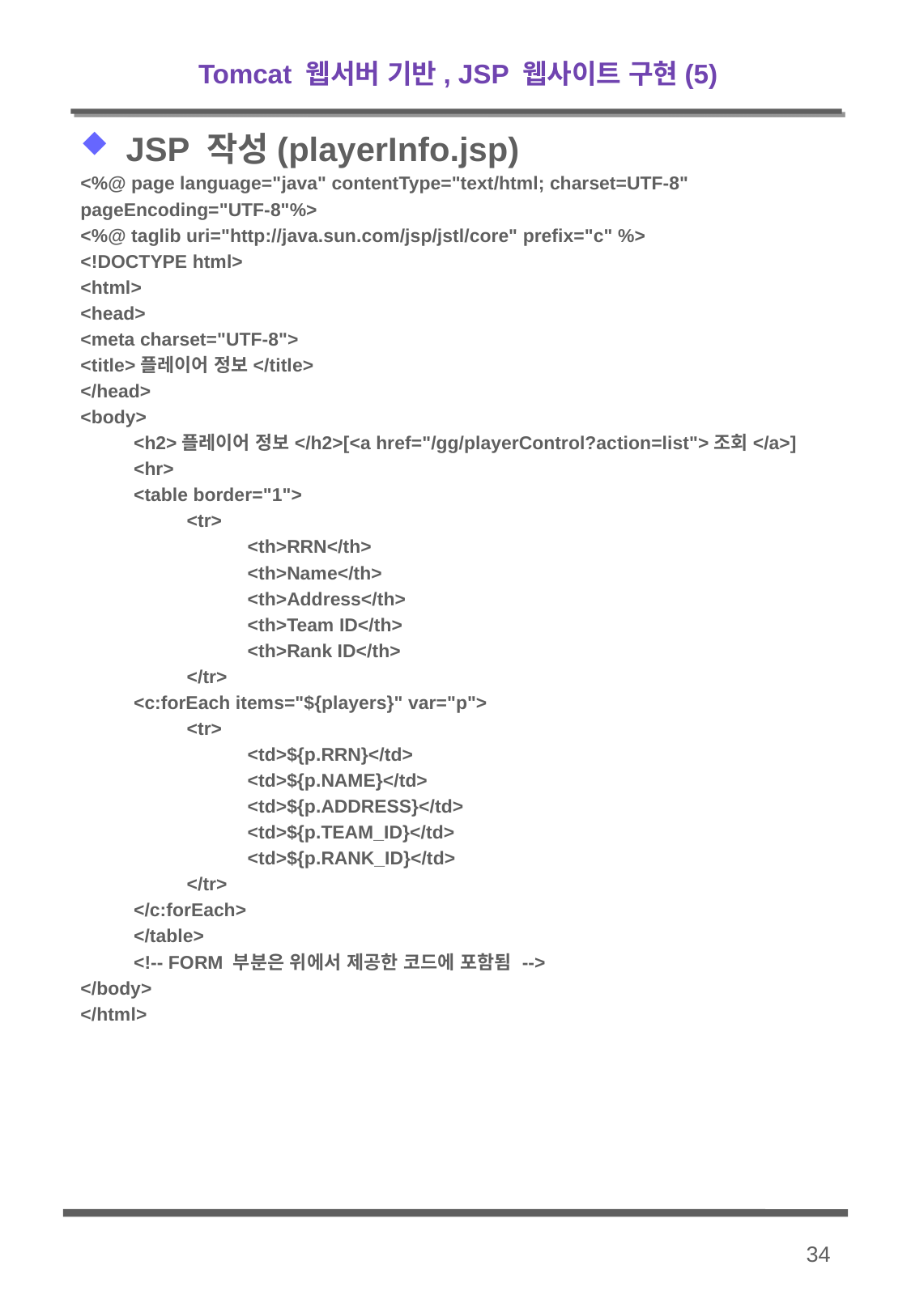

# Tomcat 웹서버 기반, JSP 웹사이트 구현(5)
JSP 작성(playerInfo.jsp)
<%@ page language="java" contentType="text/html; charset=UTF-8"
pageEncoding="UTF-8"%>
<%@ taglib uri="http://java.sun.com/jsp/jstl/core" prefix="c" %>
<!DOCTYPE html>
<html>
<head>
<meta charset="UTF-8">
<title>플레이어 정보</title>
</head>
<body>
<h2>플레이어 정보</h2>[<a href="/gg/playerControl?action=list">조회</a>]
<hr>
<table border="1">
<tr>
<th>RRN</th>
<th>Name</th>
<th>Address</th>
<th>Team ID</th>
<th>Rank ID</th>
</tr>
<c:forEach items="${players}" var="p">
<tr>
<td>${p.RRN}</td>
<td>${p.NAME}</td>
<td>${p.ADDRESS}</td>
<td>${p.TEAM_ID}</td>
<td>${p.RANK_ID}</td>
</tr>
</c:forEach>
</table>
<!-- FORM 부분은 위에서 제공한 코드에 포함됨 -->
</body>
</html>

34